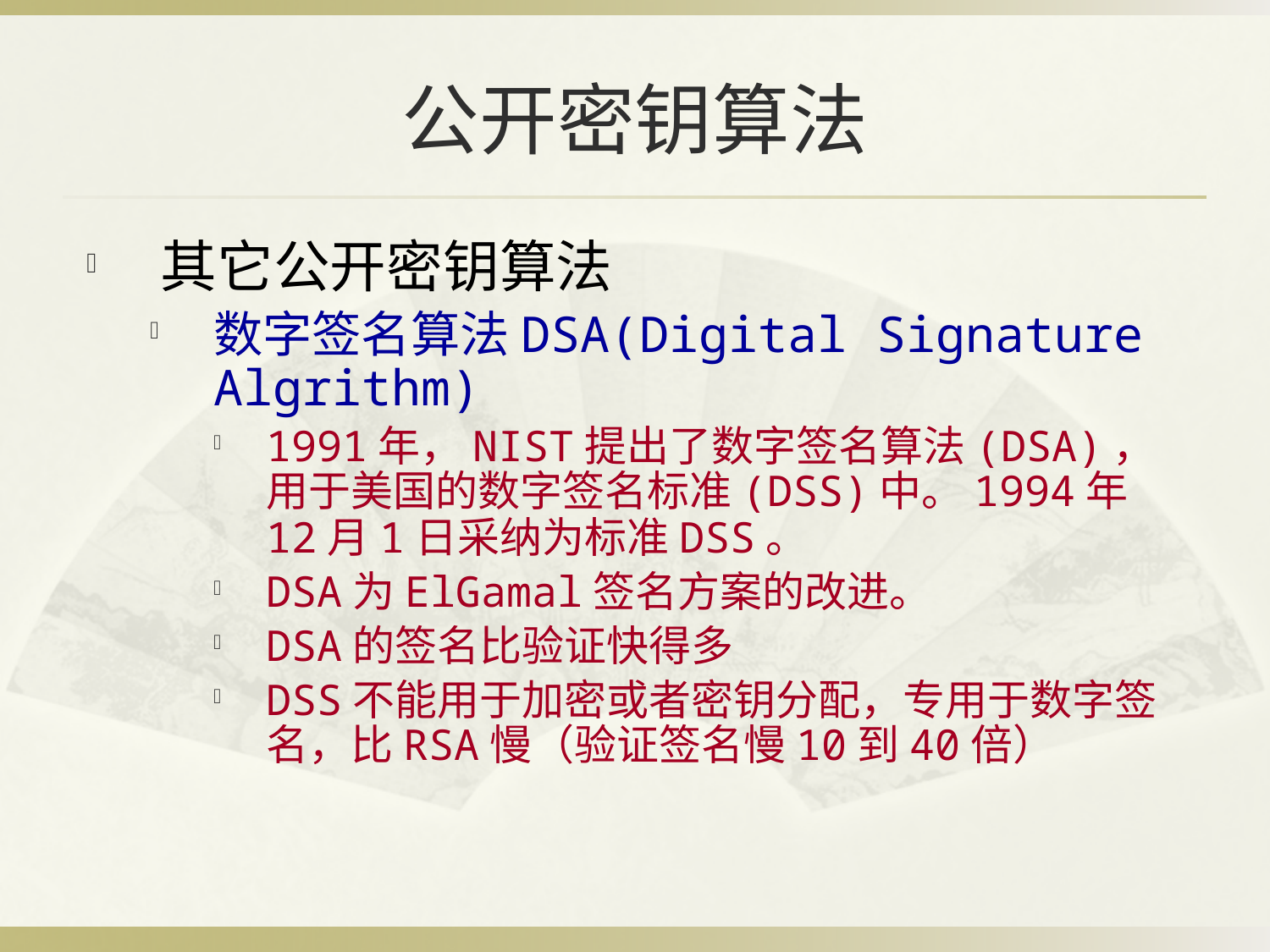

# 公开密钥算法
其它公开密钥算法
数字签名算法DSA(Digital Signature Algrithm)
1991年，NIST提出了数字签名算法(DSA)，用于美国的数字签名标准(DSS)中。1994年12月1日采纳为标准DSS。
DSA为ElGamal签名方案的改进。
DSA的签名比验证快得多
DSS不能用于加密或者密钥分配，专用于数字签名，比RSA慢（验证签名慢10到40倍）